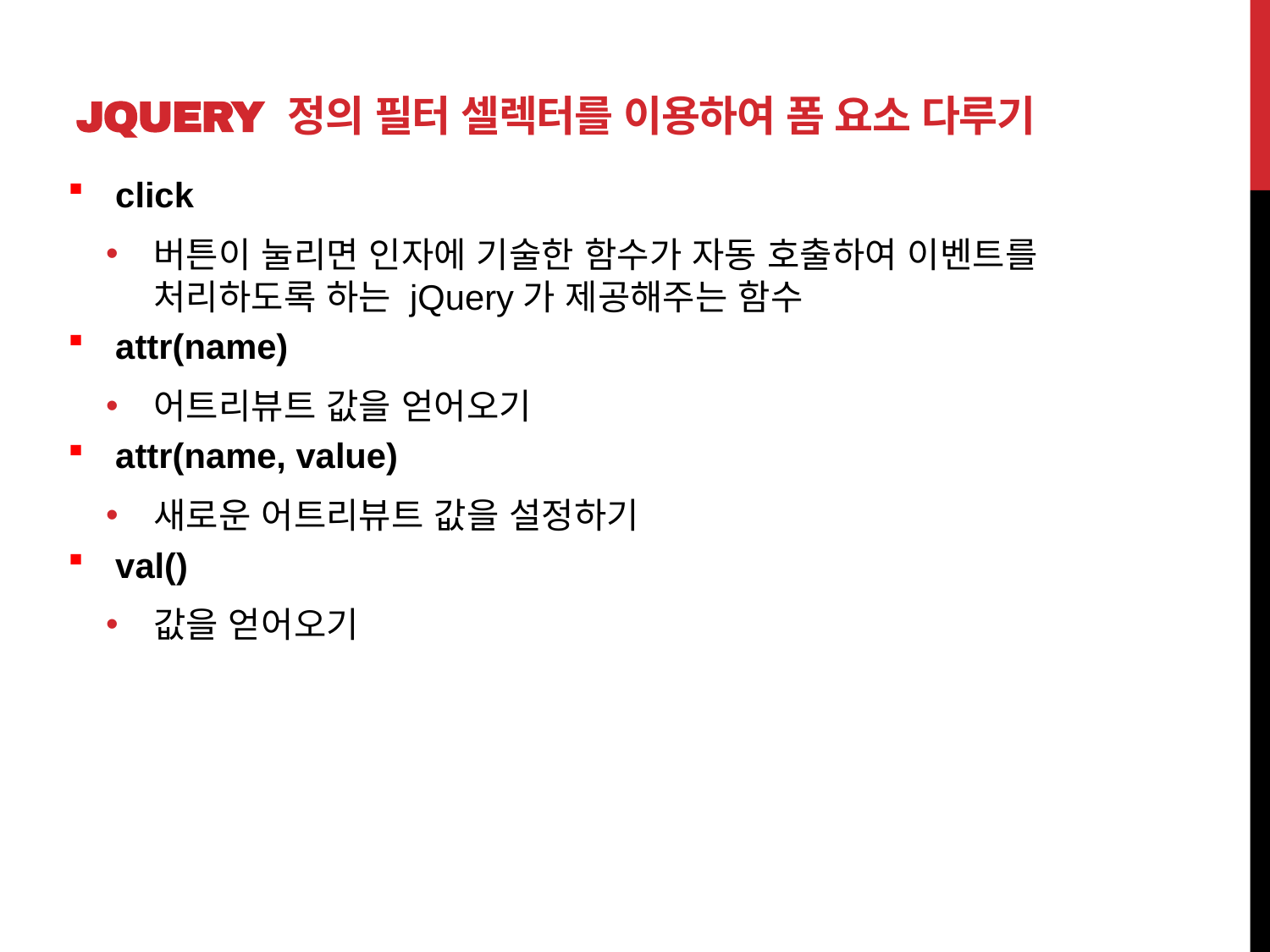

# jQuery 정의 필터 셀렉터를 이용하여 폼 요소 다루기
click
버튼이 눌리면 인자에 기술한 함수가 자동 호출하여 이벤트를 처리하도록 하는 jQuery가 제공해주는 함수
attr(name)
어트리뷰트 값을 얻어오기
attr(name, value)
새로운 어트리뷰트 값을 설정하기
val()
값을 얻어오기